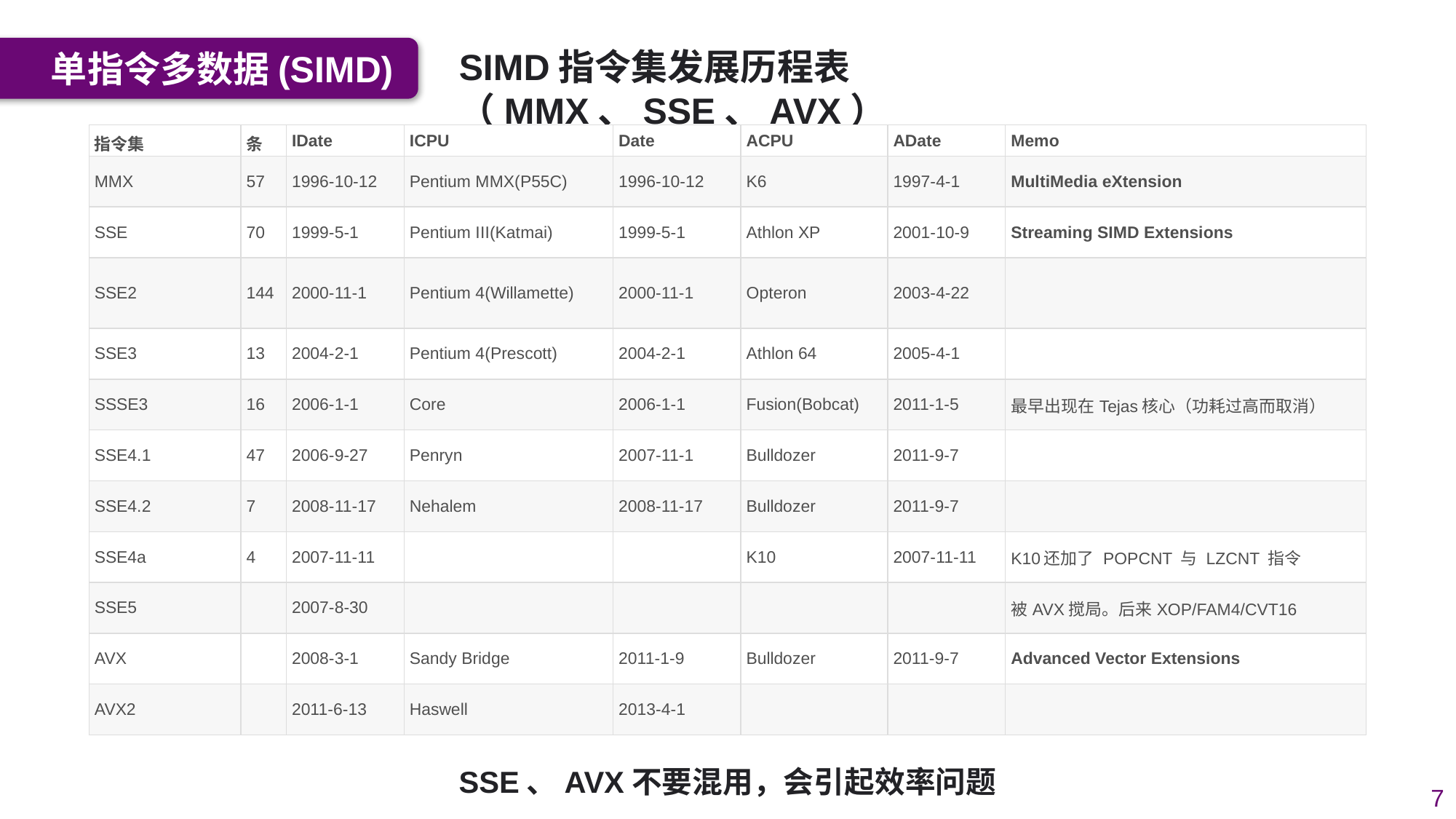

单指令多数据(SIMD)
SIMD指令集发展历程表（MMX、SSE、AVX）
| 指令集 | 条 | IDate | ICPU | Date | ACPU | ADate | Memo |
| --- | --- | --- | --- | --- | --- | --- | --- |
| MMX | 57 | 1996-10-12 | Pentium MMX(P55C) | 1996-10-12 | K6 | 1997-4-1 | MultiMedia eXtension |
| SSE | 70 | 1999-5-1 | Pentium III(Katmai) | 1999-5-1 | Athlon XP | 2001-10-9 | Streaming SIMD Extensions |
| SSE2 | 144 | 2000-11-1 | Pentium 4(Willamette) | 2000-11-1 | Opteron | 2003-4-22 |  |
| SSE3 | 13 | 2004-2-1 | Pentium 4(Prescott) | 2004-2-1 | Athlon 64 | 2005-4-1 |  |
| SSSE3 | 16 | 2006-1-1 | Core | 2006-1-1 | Fusion(Bobcat) | 2011-1-5 | 最早出现在Tejas核心（功耗过高而取消） |
| SSE4.1 | 47 | 2006-9-27 | Penryn | 2007-11-1 | Bulldozer | 2011-9-7 |  |
| SSE4.2 | 7 | 2008-11-17 | Nehalem | 2008-11-17 | Bulldozer | 2011-9-7 |  |
| SSE4a | 4 | 2007-11-11 |  |  | K10 | 2007-11-11 | K10还加了 POPCNT 与 LZCNT 指令 |
| SSE5 |  | 2007-8-30 |  |  |  |  | 被AVX搅局。后来XOP/FAM4/CVT16 |
| AVX |  | 2008-3-1 | Sandy Bridge | 2011-1-9 | Bulldozer | 2011-9-7 | Advanced Vector Extensions |
| AVX2 |  | 2011-6-13 | Haswell | 2013-4-1 |  |  |  |
SSE、AVX不要混用，会引起效率问题
7